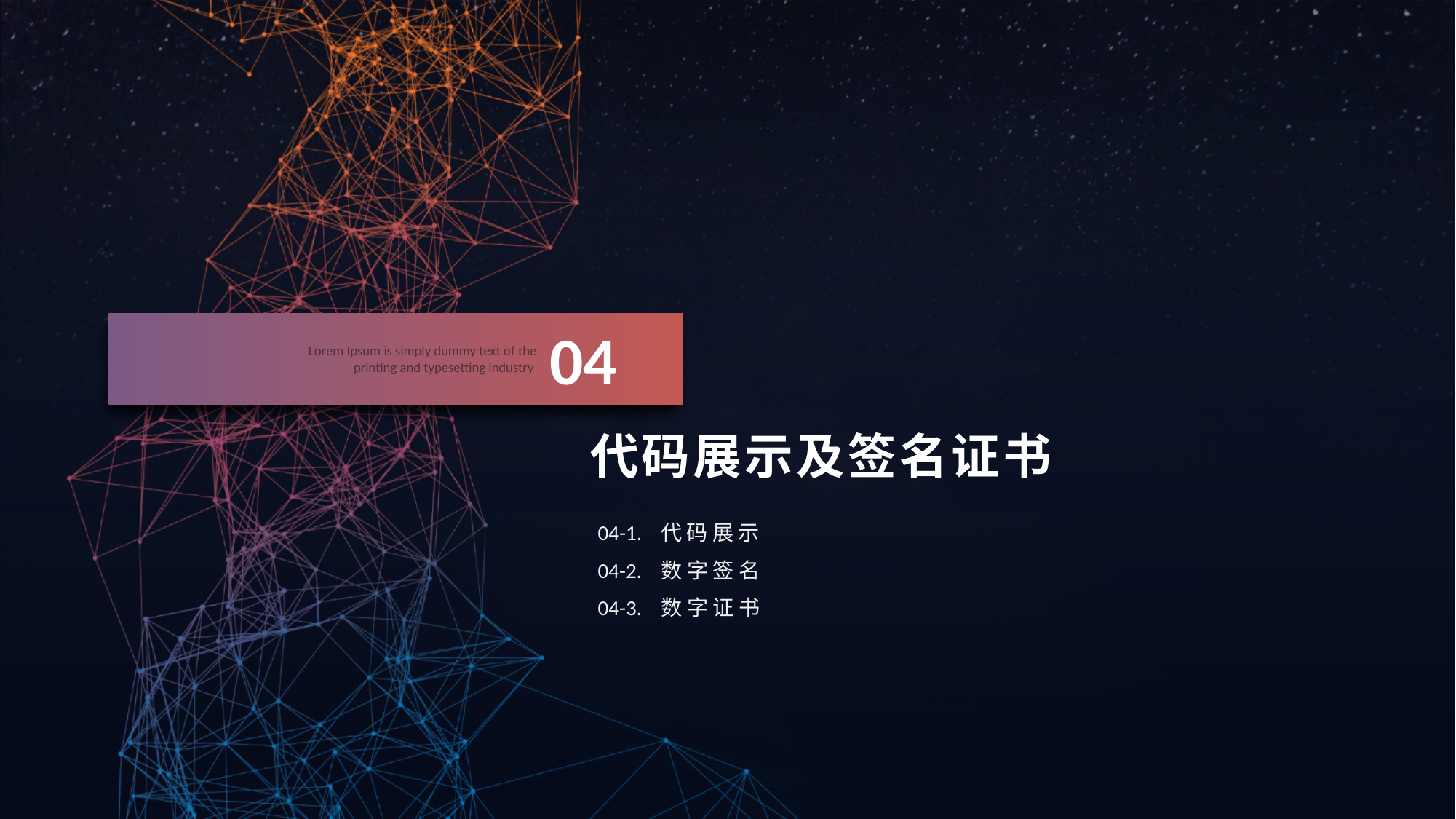

04

Lorem Ipsum is simply dummy text of the printing and typesetting industry
代码展示及签名证书
04-1. 代码展示
04-2.   数字签名
04-3.   数字证书